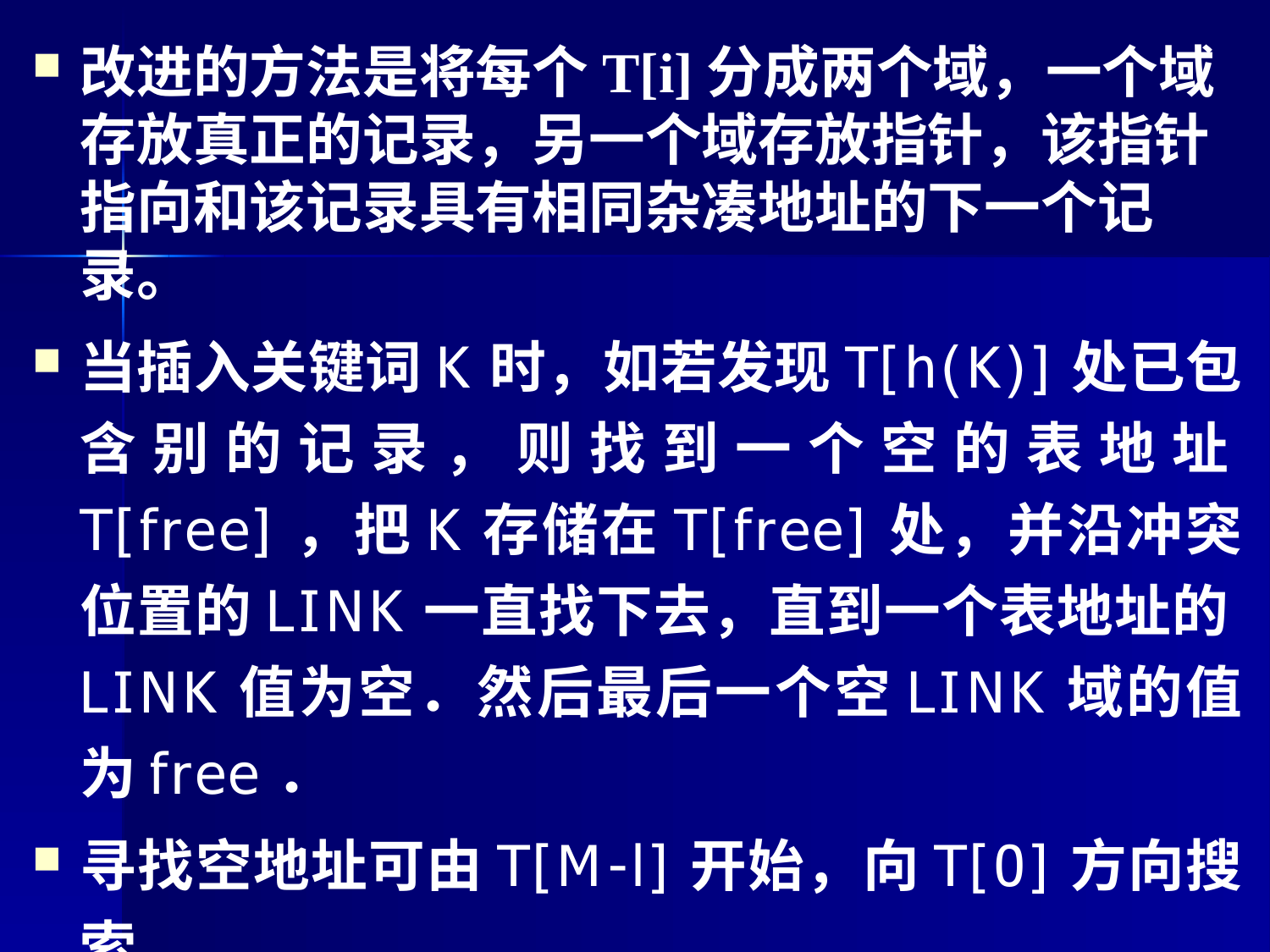

改进的方法是将每个T[i]分成两个域，一个域存放真正的记录，另一个域存放指针，该指针指向和该记录具有相同杂凑地址的下一个记录。
当插入关键词K时，如若发现T[h(K)]处已包含别的记录，则找到一个空的表地址T[free]，把K存储在T[free]处，并沿冲突位置的LINK一直找下去，直到一个表地址的LINK值为空．然后最后一个空LINK域的值为free．
寻找空地址可由T[M-l]开始，向T[0]方向搜索．